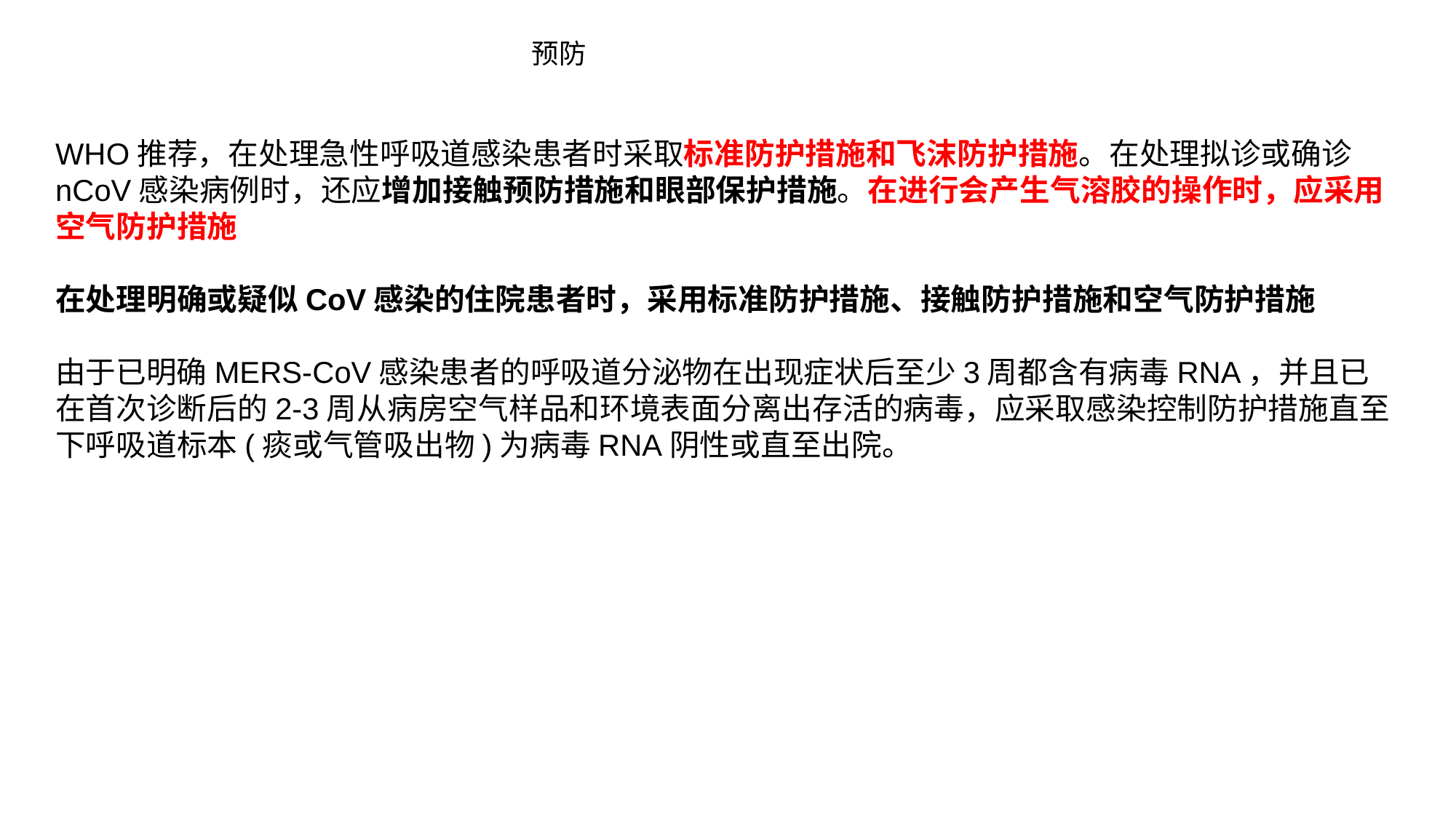

预防
WHO推荐，在处理急性呼吸道感染患者时采取标准防护措施和飞沫防护措施。在处理拟诊或确诊nCoV感染病例时，还应增加接触预防措施和眼部保护措施。在进行会产生气溶胶的操作时，应采用空气防护措施

在处理明确或疑似CoV感染的住院患者时，采用标准防护措施、接触防护措施和空气防护措施

由于已明确MERS-CoV感染患者的呼吸道分泌物在出现症状后至少3周都含有病毒RNA，并且已在首次诊断后的2-3周从病房空气样品和环境表面分离出存活的病毒，应采取感染控制防护措施直至下呼吸道标本(痰或气管吸出物)为病毒RNA阴性或直至出院。